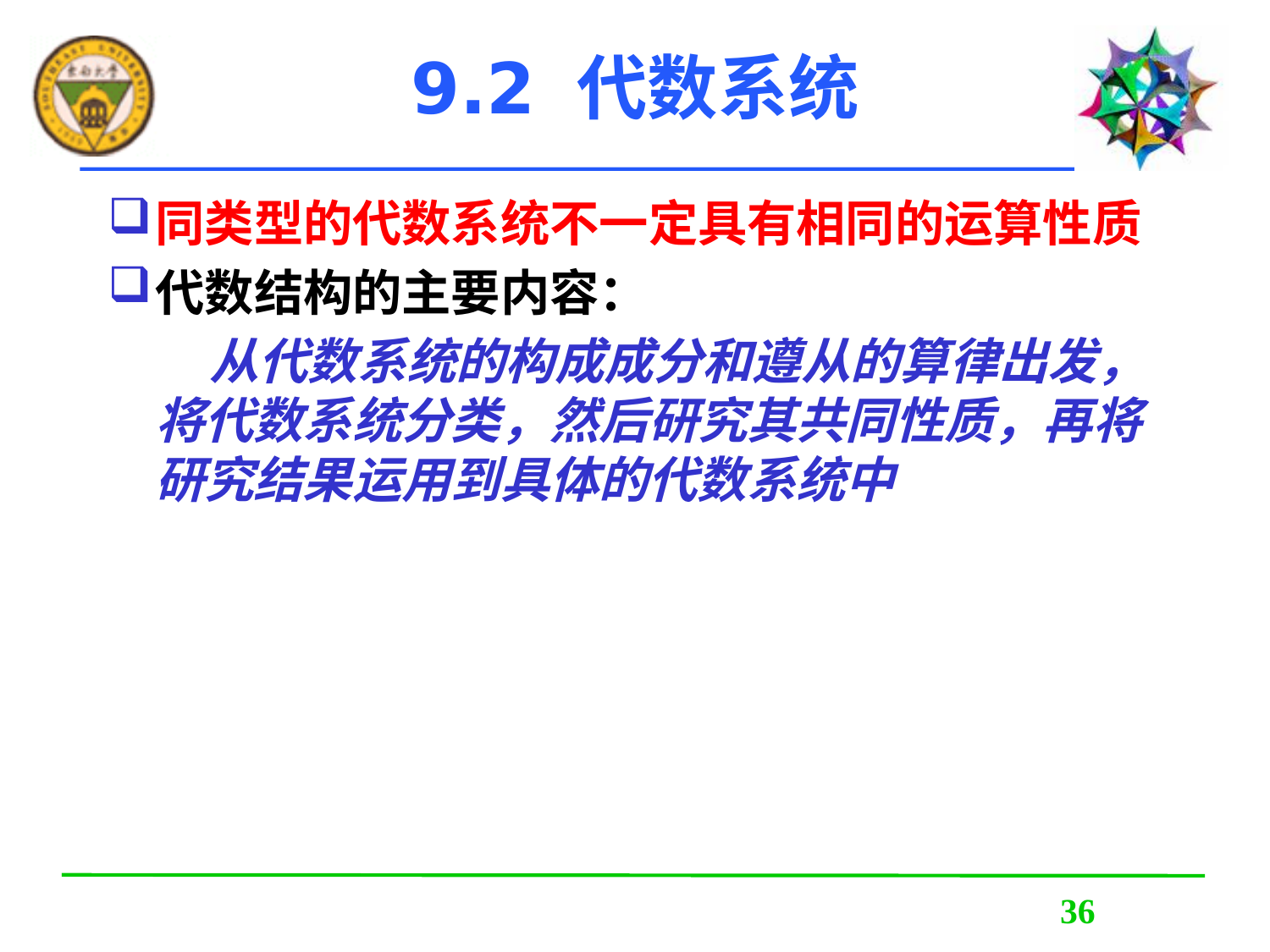

# 9.2 代数系统
同类型的代数系统不一定具有相同的运算性质
代数结构的主要内容：
        从代数系统的构成成分和遵从的算律出发，将代数系统分类，然后研究其共同性质，再将研究结果运用到具体的代数系统中